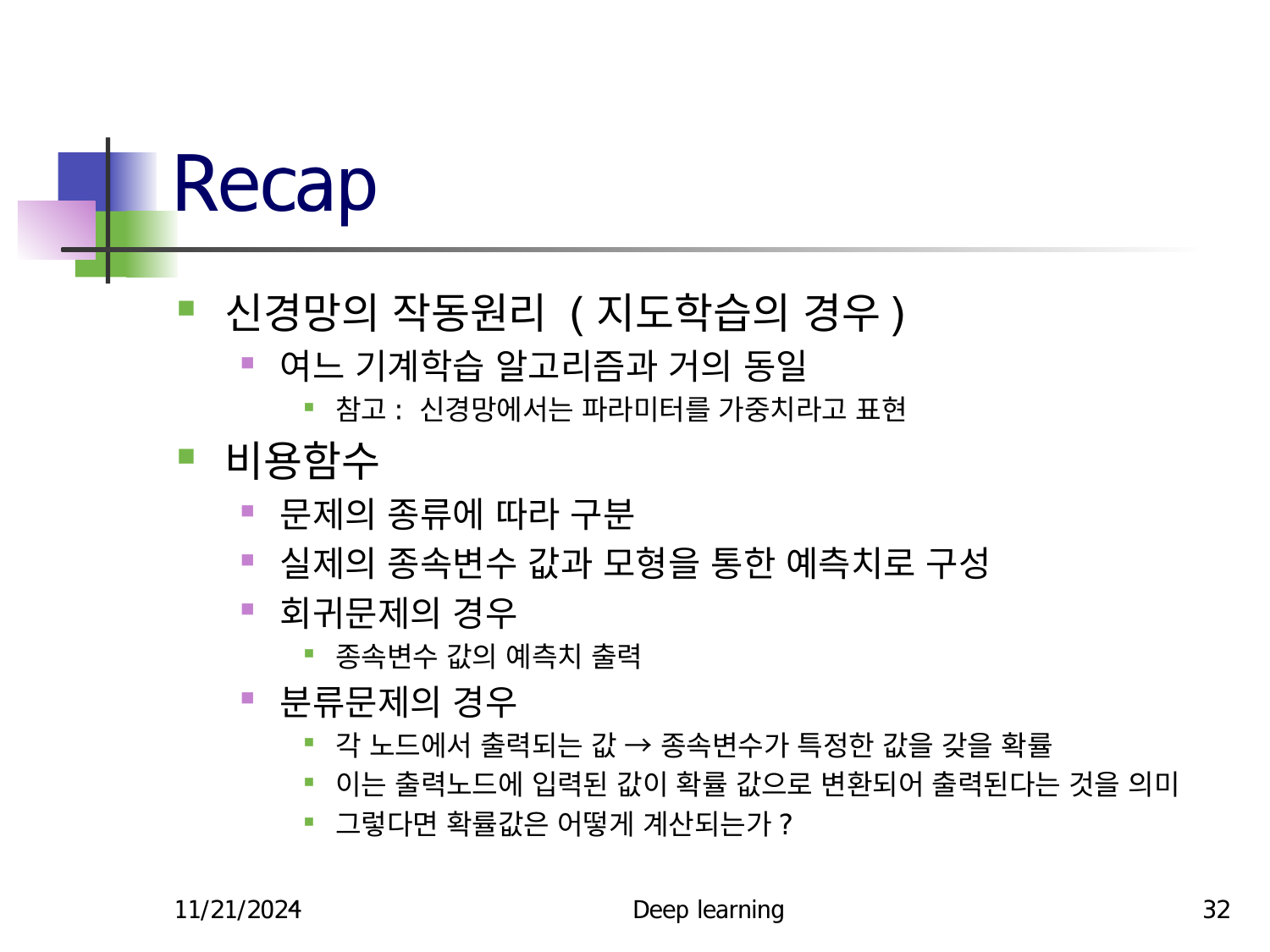

# Recap
신경망의 작동원리 (지도학습의 경우)
여느 기계학습 알고리즘과 거의 동일
참고: 신경망에서는 파라미터를 가중치라고 표현
비용함수
문제의 종류에 따라 구분
실제의 종속변수 값과 모형을 통한 예측치로 구성
회귀문제의 경우
종속변수 값의 예측치 출력
분류문제의 경우
각 노드에서 출력되는 값 → 종속변수가 특정한 값을 갖을 확률
이는 출력노드에 입력된 값이 확률 값으로 변환되어 출력된다는 것을 의미
그렇다면 확률값은 어떻게 계산되는가?
11/21/2024
Deep learning
32